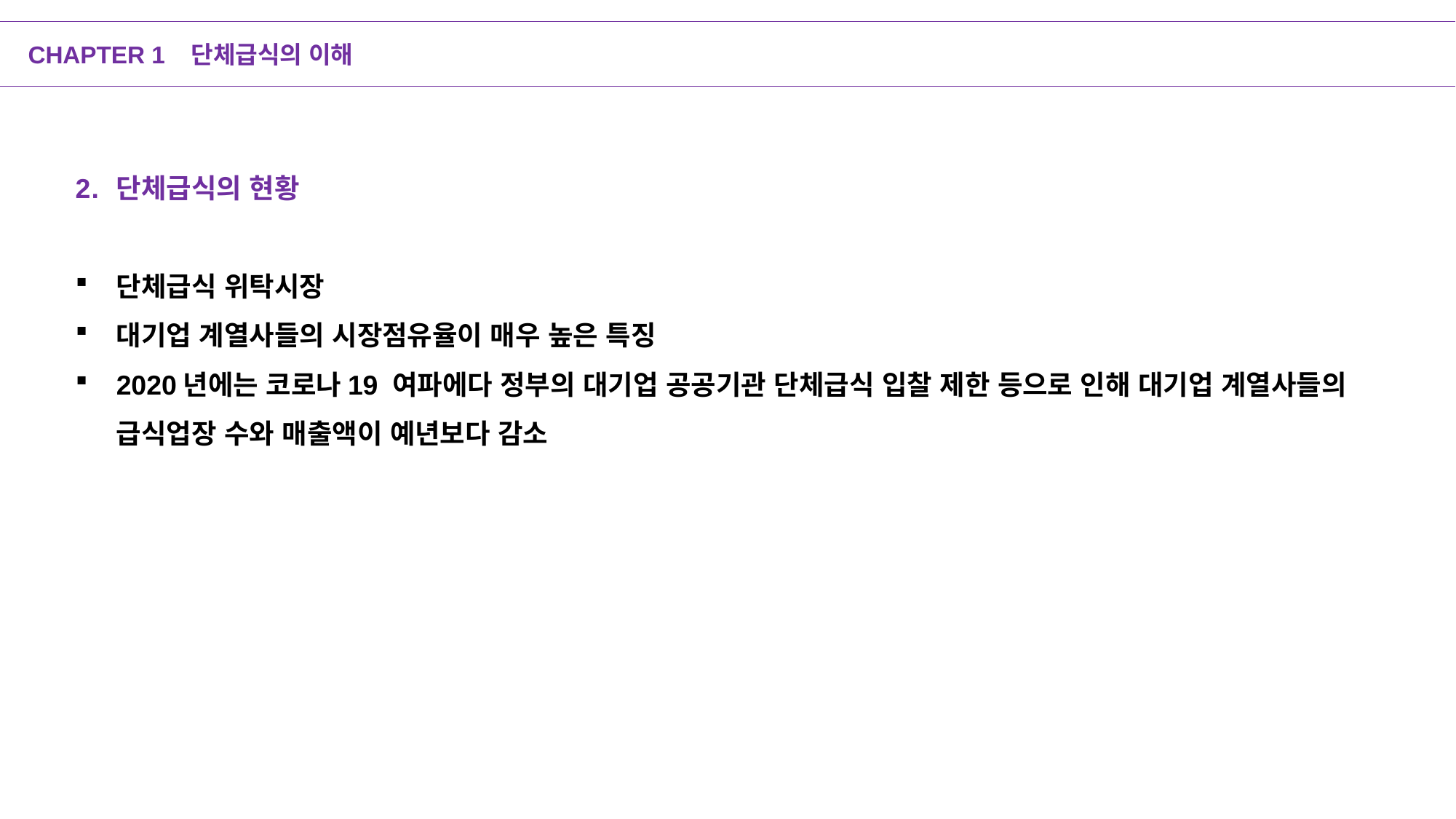

CHAPTER 1   단체급식의 이해
단체급식의 현황

단체급식 위탁시장
대기업 계열사들의 시장점유율이 매우 높은 특징
2020년에는 코로나19 여파에다 정부의 대기업 공공기관 단체급식 입찰 제한 등으로 인해 대기업 계열사들의 급식업장 수와 매출액이 예년보다 감소